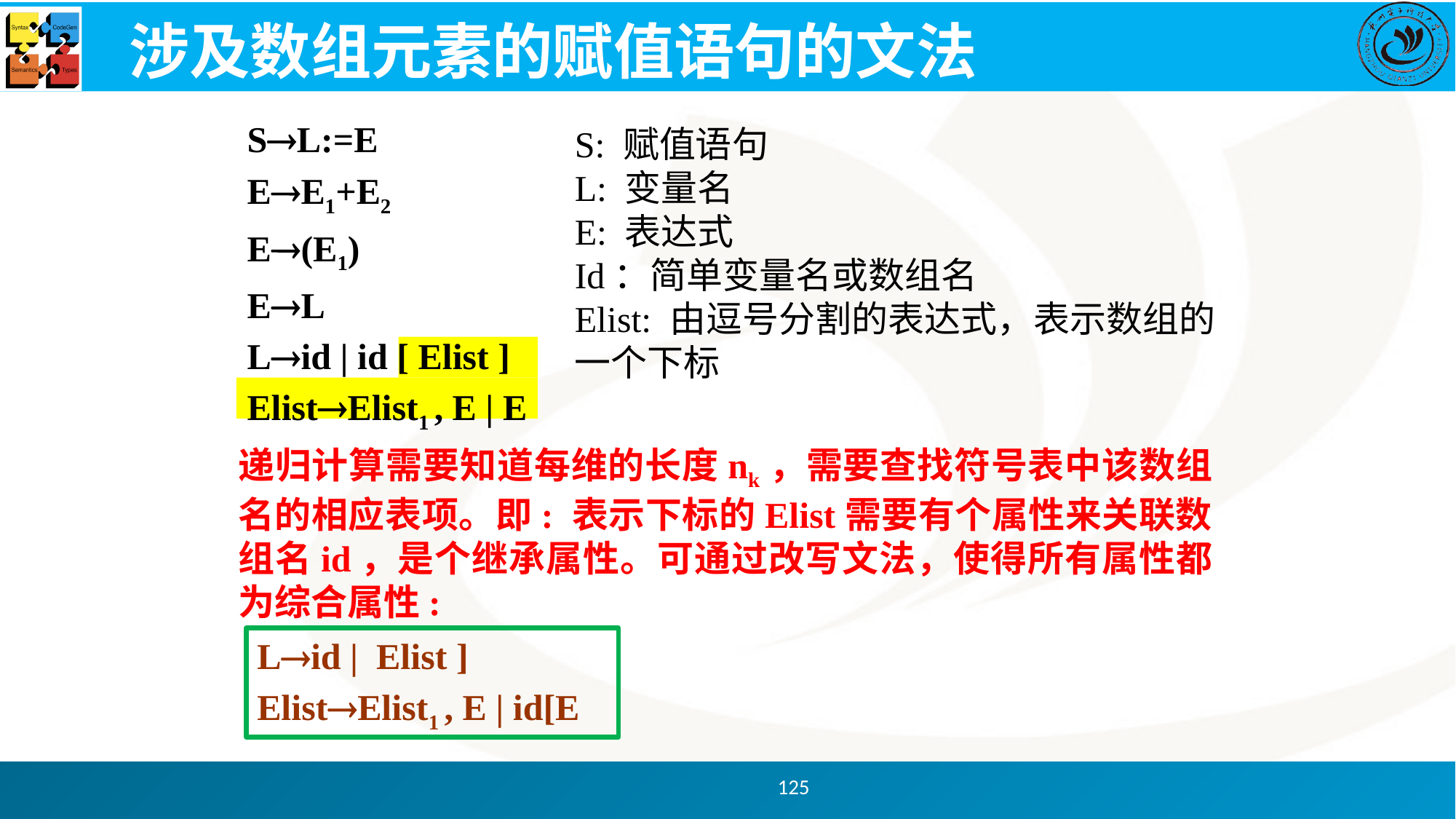

# 涉及数组元素的赋值语句的文法
S→L:=E
E→E1+E2
E→(E1)
E→L
L→id | id [ Elist ]
Elist→Elist1 , E | E
S: 赋值语句
L: 变量名
E: 表达式
Id：简单变量名或数组名
Elist: 由逗号分割的表达式，表示数组的一个下标

递归计算需要知道每维的长度nk，需要查找符号表中该数组名的相应表项。即: 表示下标的Elist需要有个属性来关联数组名id，是个继承属性。可通过改写文法，使得所有属性都为综合属性:
L→id |  Elist ]
Elist→Elist1 , E | id[E
125